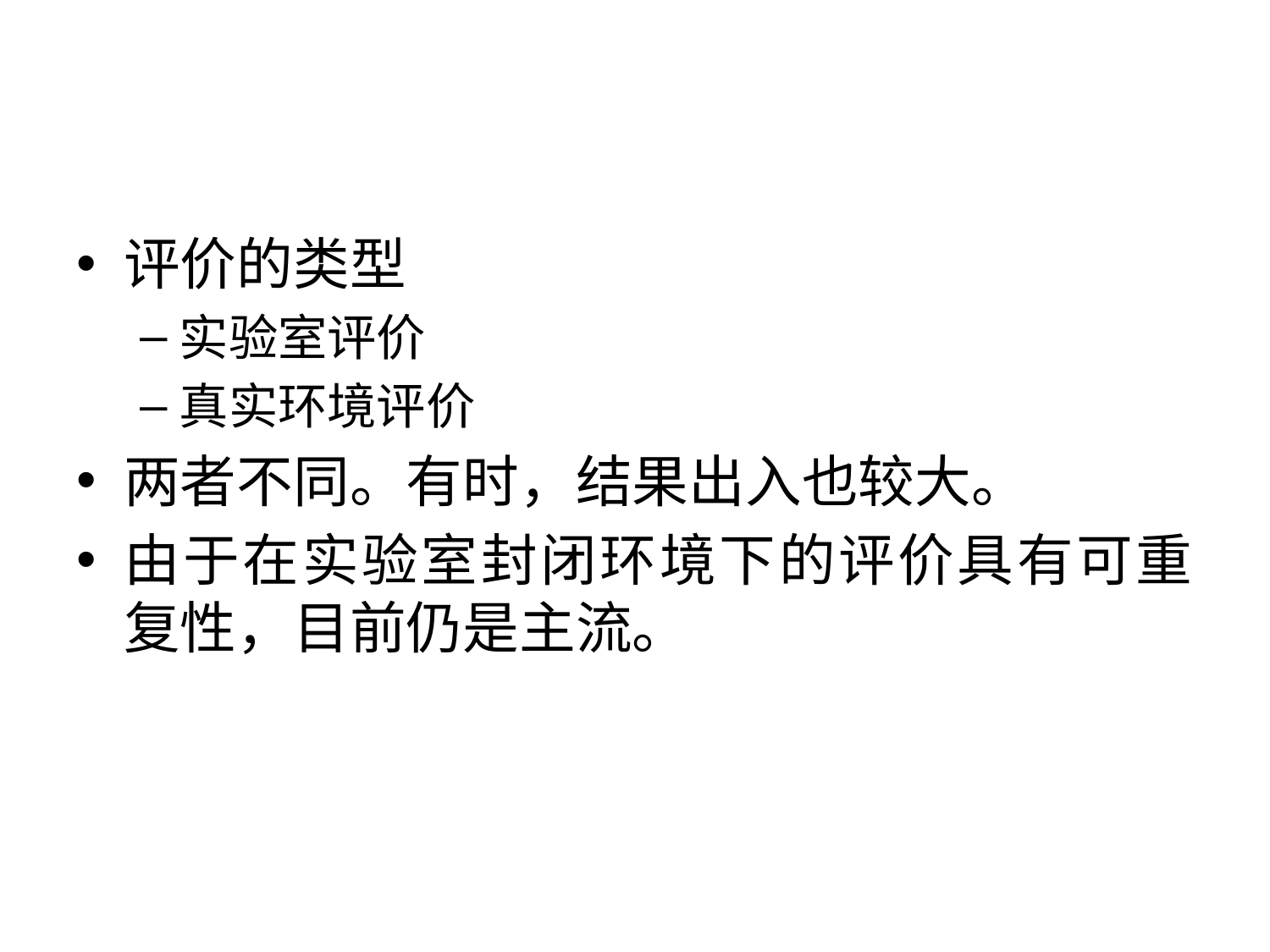

#
评价的类型
实验室评价
真实环境评价
两者不同。有时，结果出入也较大。
由于在实验室封闭环境下的评价具有可重复性，目前仍是主流。